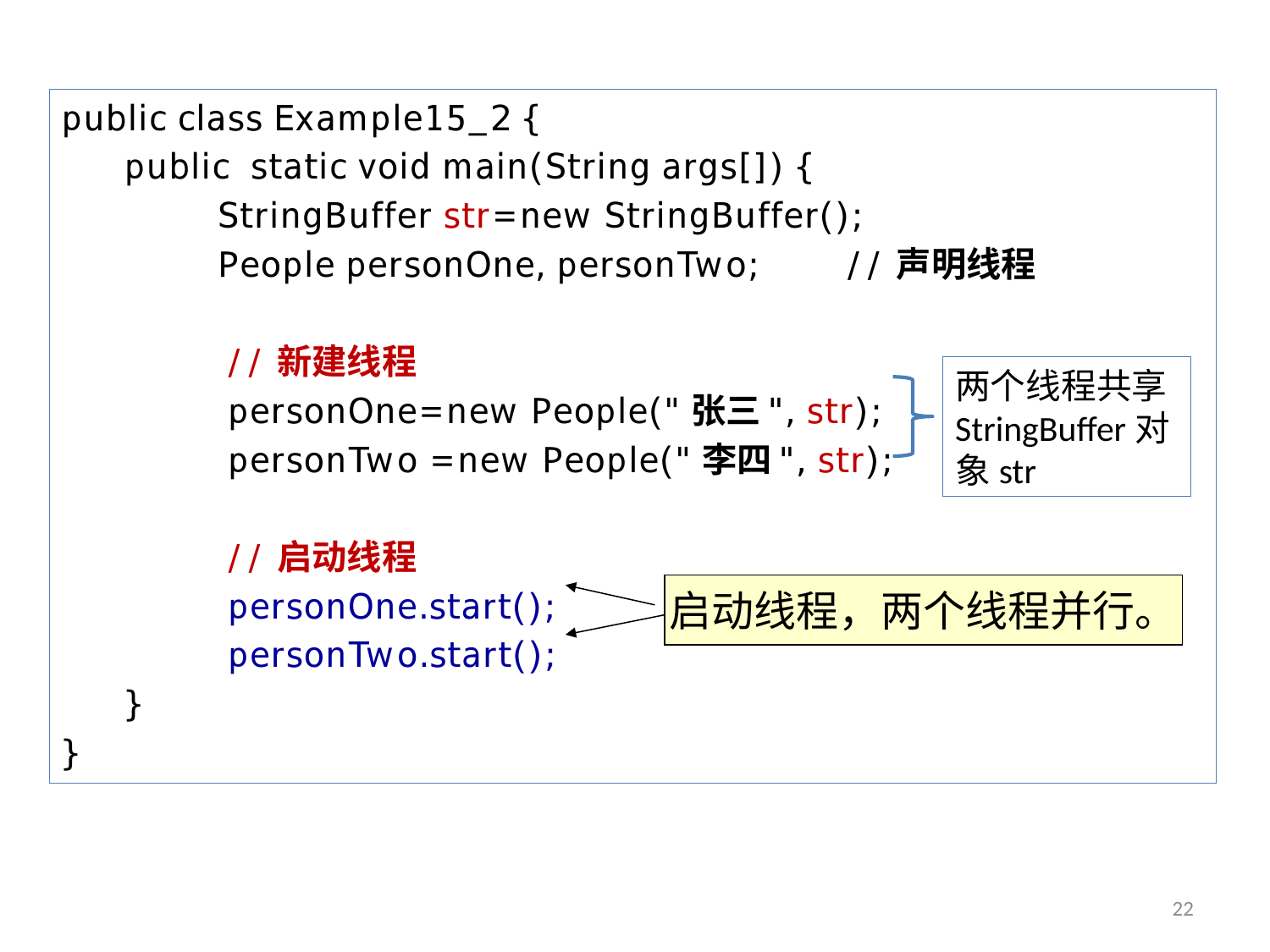

public class Example15_2 {
public  static void main(String args[]) {
   StringBuffer str=new StringBuffer();
   People personOne, personTwo; 	//声明线程

    //新建线程
    personOne=new People("张三", str);
    personTwo =new People("李四", str);

    //启动线程
    personOne.start();
    personTwo.start();
}
}
两个线程共享StringBuffer对象str

启动线程，两个线程并行。

22